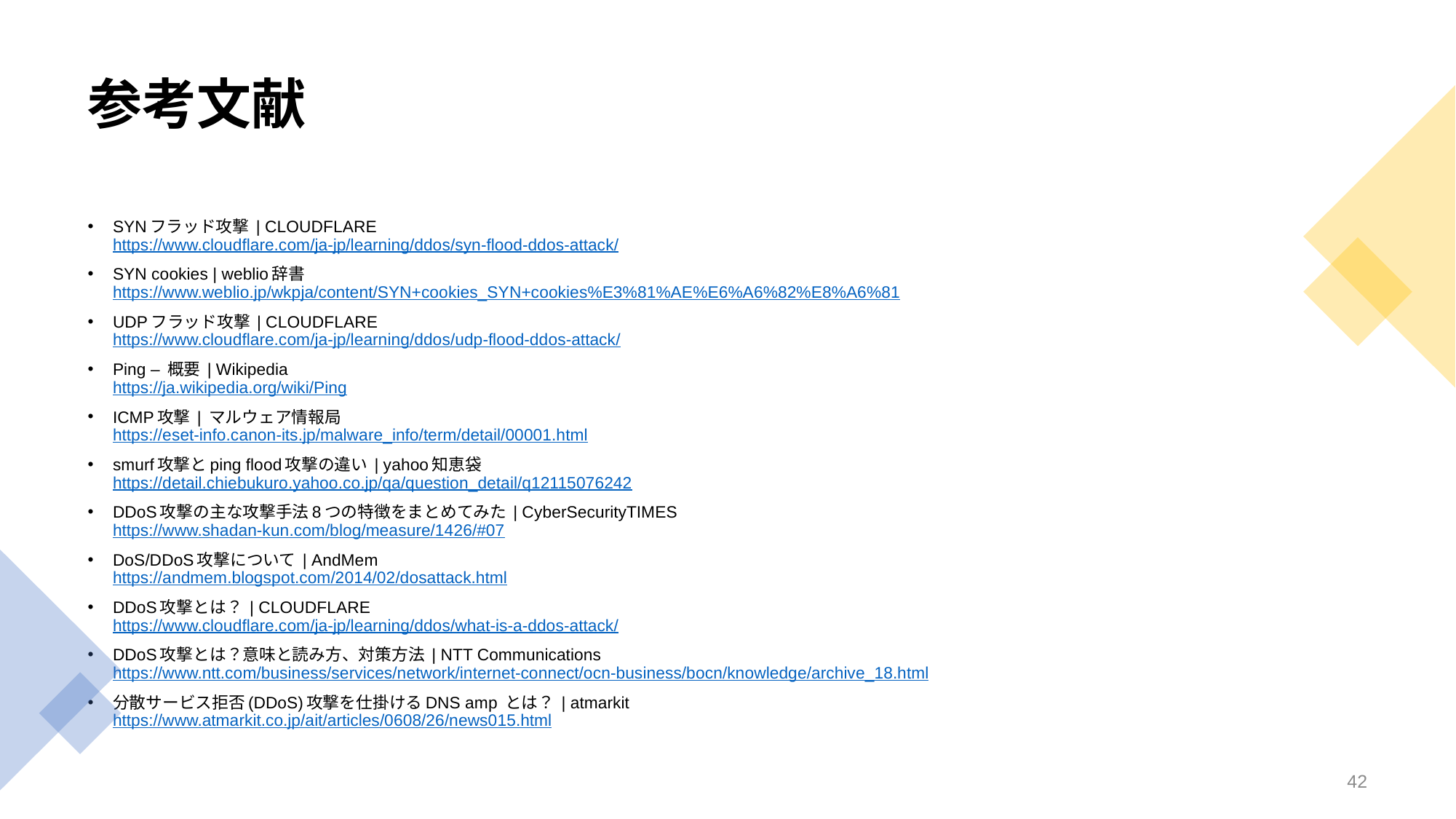

# 参考文献

SYNフラッド攻撃 | CLOUDFLARE
https://www.cloudflare.com/ja-jp/learning/ddos/syn-flood-ddos-attack/
SYN cookies | weblio辞書
https://www.weblio.jp/wkpja/content/SYN+cookies_SYN+cookies%E3%81%AE%E6%A6%82%E8%A6%81
UDPフラッド攻撃 | CLOUDFLARE
https://www.cloudflare.com/ja-jp/learning/ddos/udp-flood-ddos-attack/
Ping – 概要 | Wikipedia
https://ja.wikipedia.org/wiki/Ping
ICMP攻撃 | マルウェア情報局
https://eset-info.canon-its.jp/malware_info/term/detail/00001.html
smurf攻撃とping flood攻撃の違い | yahoo知恵袋
https://detail.chiebukuro.yahoo.co.jp/qa/question_detail/q12115076242
DDoS攻撃の主な攻撃手法8つの特徴をまとめてみた | CyberSecurityTIMES
https://www.shadan-kun.com/blog/measure/1426/#07
DoS/DDoS攻撃について | AndMem
https://andmem.blogspot.com/2014/02/dosattack.html
DDoS攻撃とは？ | CLOUDFLARE
https://www.cloudflare.com/ja-jp/learning/ddos/what-is-a-ddos-attack/
DDoS攻撃とは？意味と読み方、対策方法 | NTT Communications
https://www.ntt.com/business/services/network/internet-connect/ocn-business/bocn/knowledge/archive_18.html
分散サービス拒否(DDoS)攻撃を仕掛けるDNS amp とは？ | atmarkit
https://www.atmarkit.co.jp/ait/articles/0608/26/news015.html

42